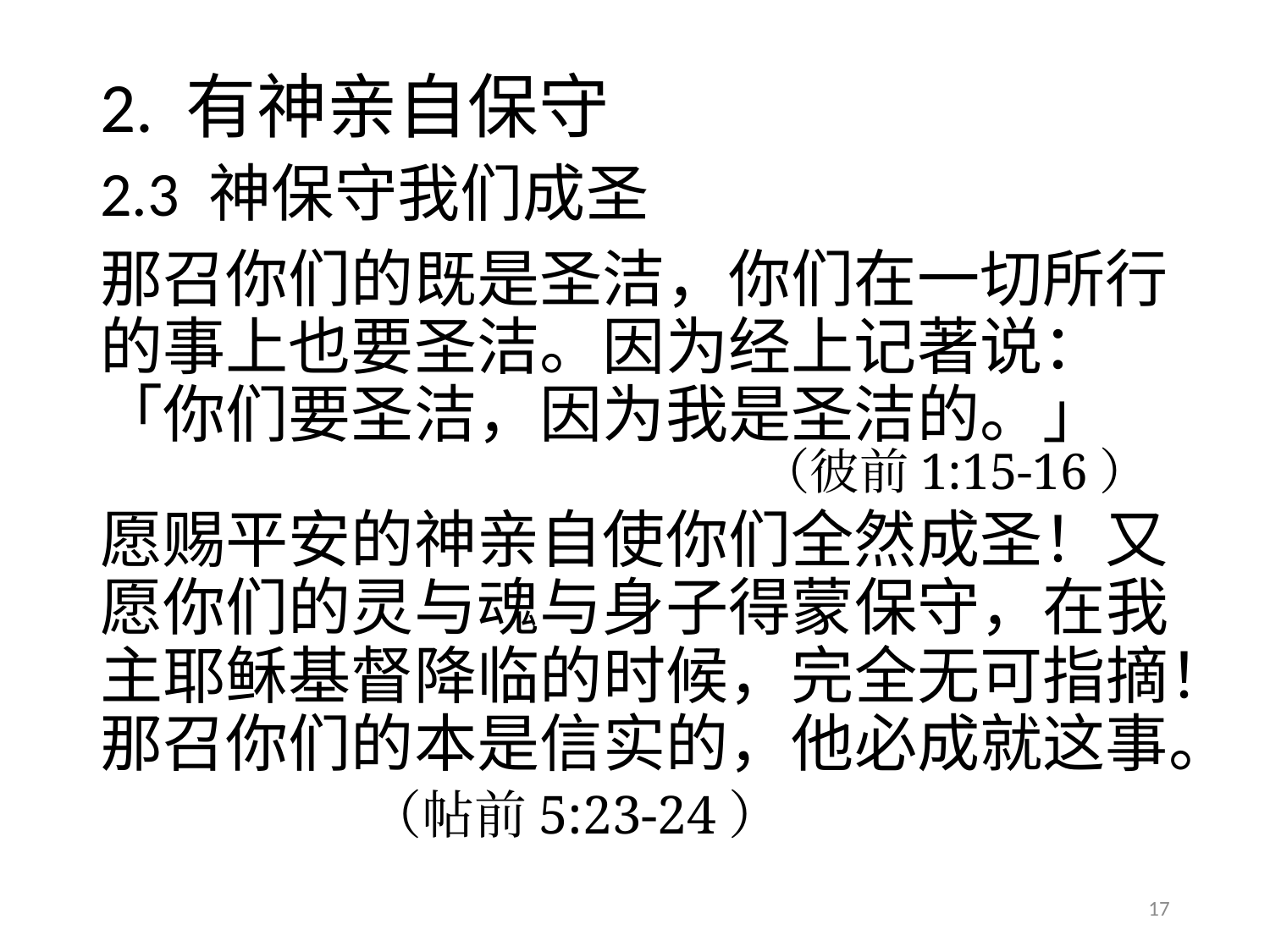

# 2. 有神亲自保守
2.3 神保守我们成圣
那召你们的既是圣洁，你们在一切所行的事上也要圣洁。因为经上记著说：「你们要圣洁，因为我是圣洁的。」

愿赐平安的神亲自使你们全然成圣！又愿你们的灵与魂与身子得蒙保守，在我主耶稣基督降临的时候，完全无可指摘！那召你们的本是信实的，他必成就这事。                 （帖前5:23-24）
（彼前1:15-16）
17